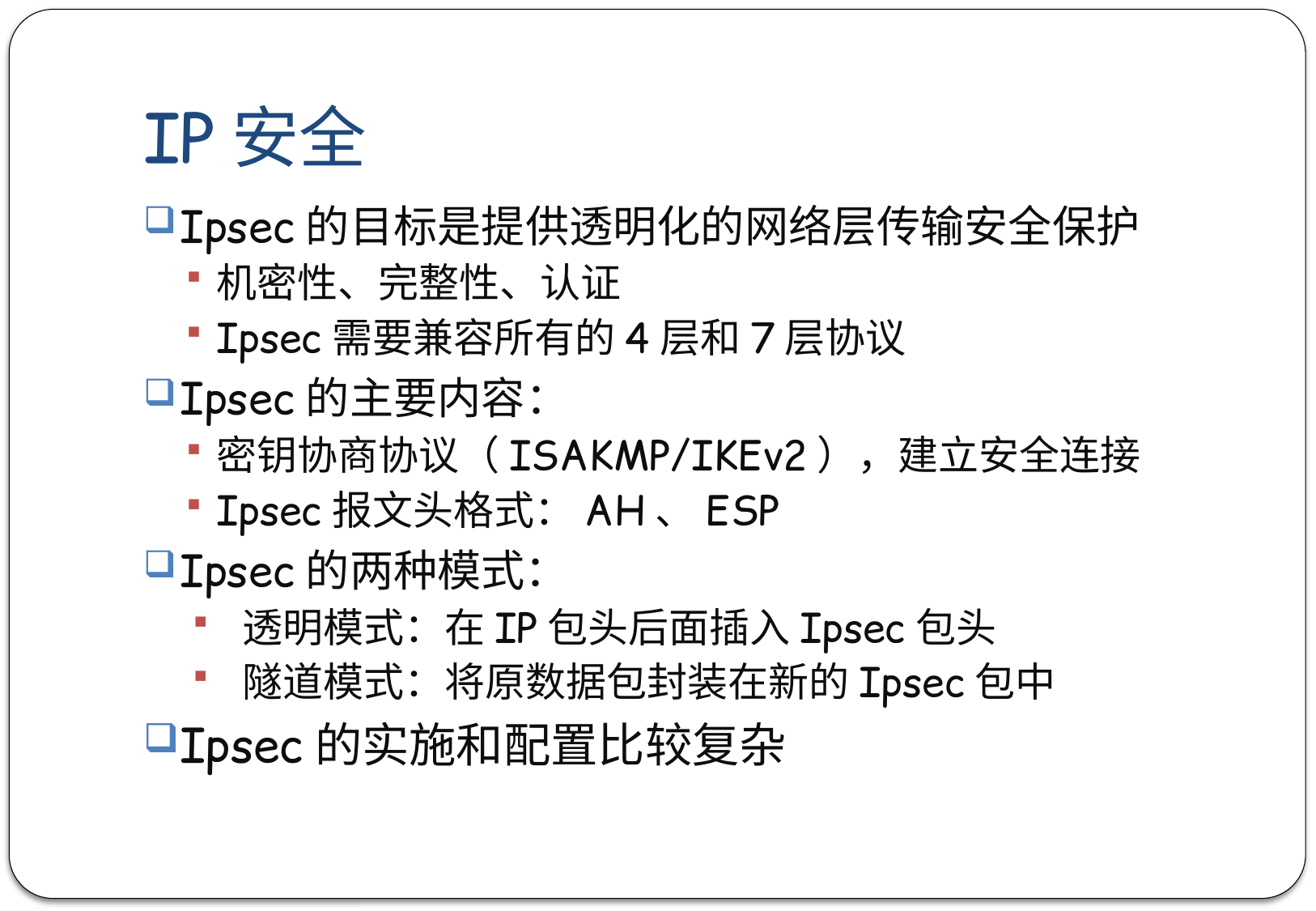

# IP安全
Ipsec的目标是提供透明化的网络层传输安全保护
机密性、完整性、认证
Ipsec需要兼容所有的4层和7层协议
Ipsec的主要内容：
密钥协商协议（ISAKMP/IKEv2），建立安全连接
Ipsec报文头格式：AH、ESP
Ipsec的两种模式：
透明模式：在IP包头后面插入Ipsec包头
隧道模式：将原数据包封装在新的Ipsec包中
Ipsec的实施和配置比较复杂